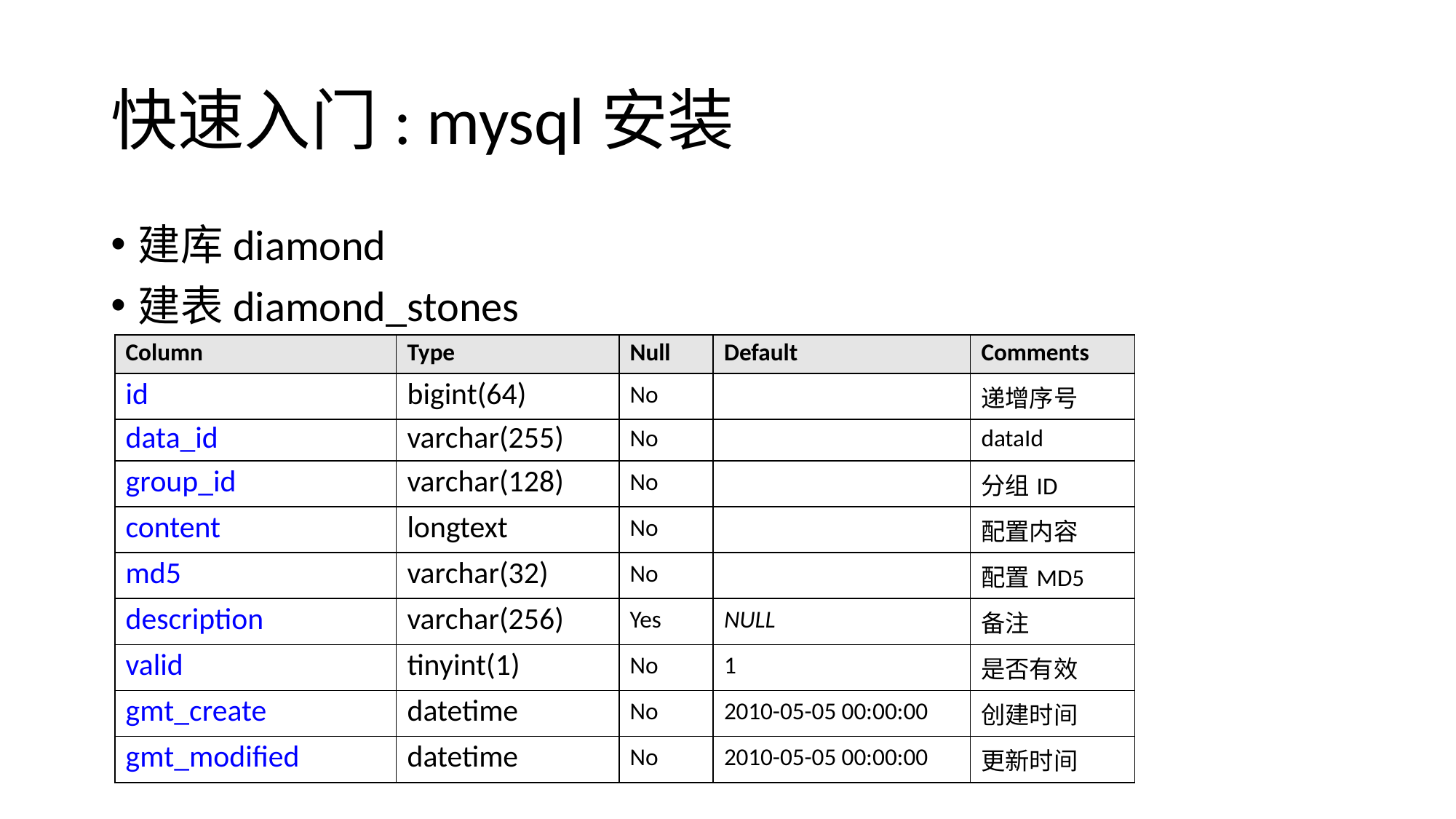

# 快速入门: mysql安装
建库diamond
建表diamond_stones
| Column | Type | Null | Default | Comments |
| --- | --- | --- | --- | --- |
| id | bigint(64) | No |  | 递增序号 |
| data\_id | varchar(255) | No |  | dataId |
| group\_id | varchar(128) | No |  | 分组ID |
| content | longtext | No |  | 配置内容 |
| md5 | varchar(32) | No |  | 配置MD5 |
| description | varchar(256) | Yes | NULL | 备注 |
| valid | tinyint(1) | No | 1 | 是否有效 |
| gmt\_create | datetime | No | 2010-05-05 00:00:00 | 创建时间 |
| gmt\_modified | datetime | No | 2010-05-05 00:00:00 | 更新时间 |